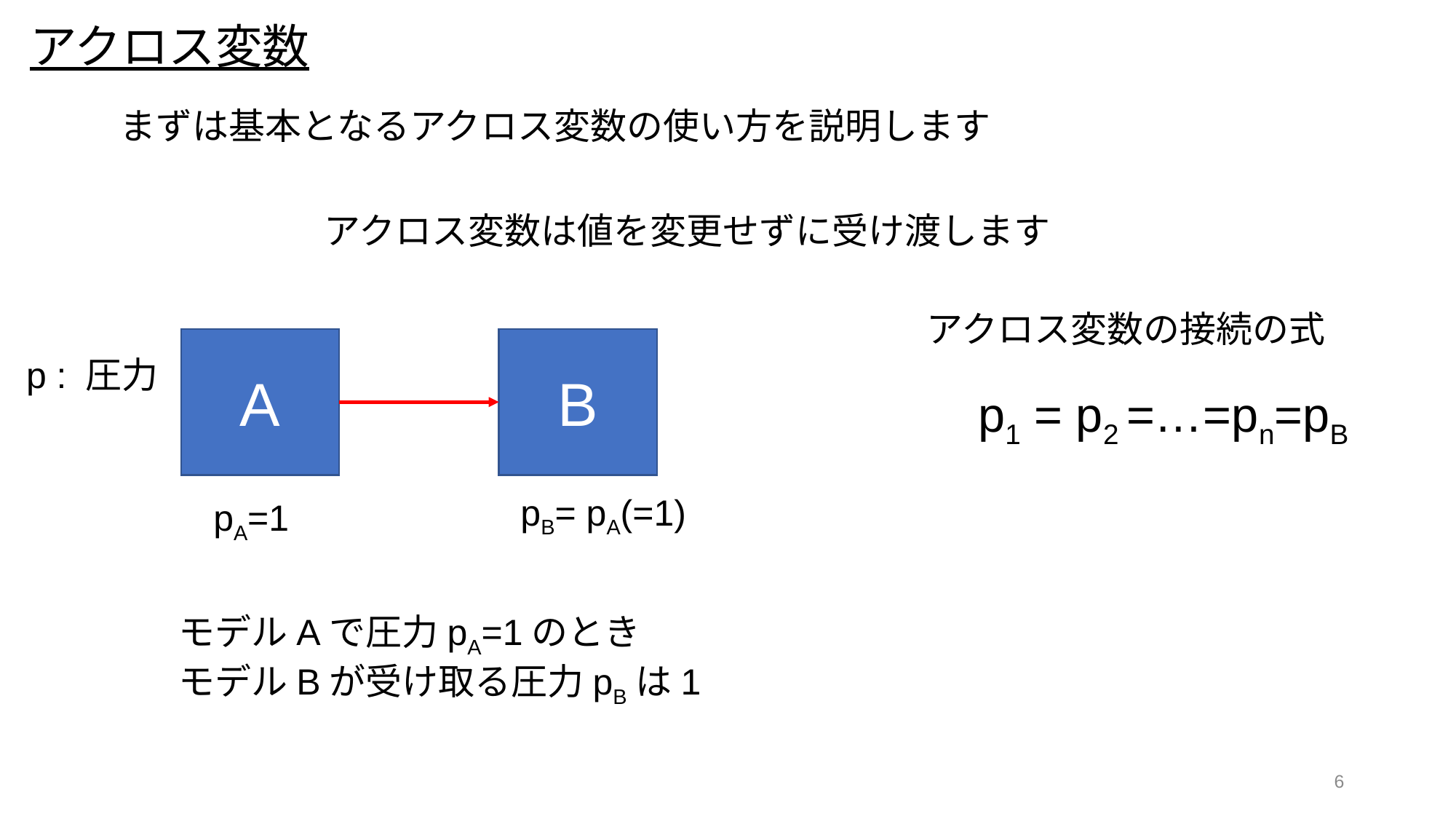

アクロス変数
まずは基本となるアクロス変数の使い方を説明します
アクロス変数は値を変更せずに受け渡します
アクロス変数の接続の式
A
B
p : 圧力
p1 = p2 =…=pn=pB
pB= pA(=1)
pA=1
モデルAで圧力pA=1のとき
モデルBが受け取る圧力pBは1
6